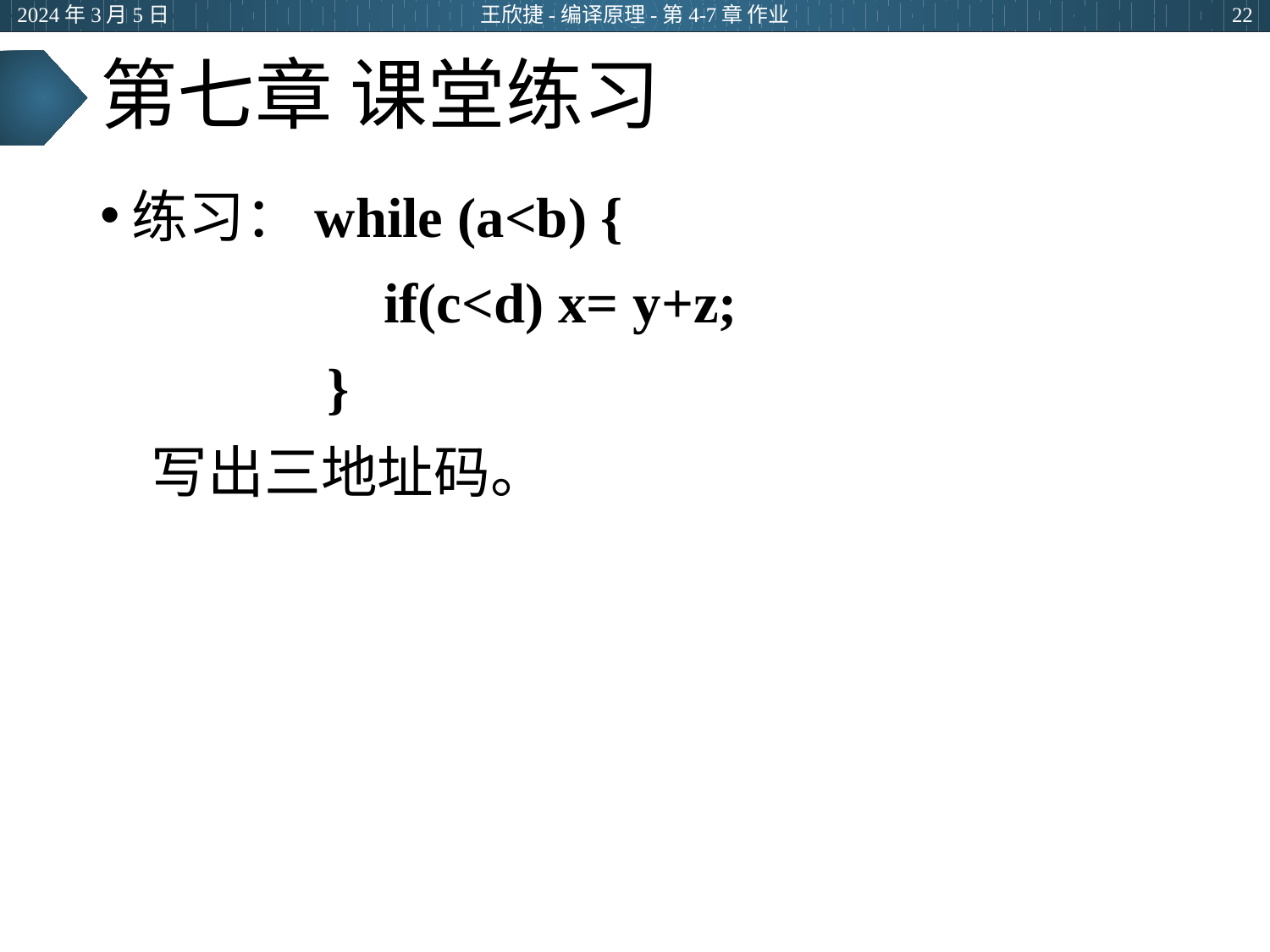

2024年3月5日
王欣捷-编译原理-第4-7章 作业
22
# 第七章 课堂练习
练习：while (a<b) {
                    if(c<d) x= y+z;
                }
   写出三地址码。